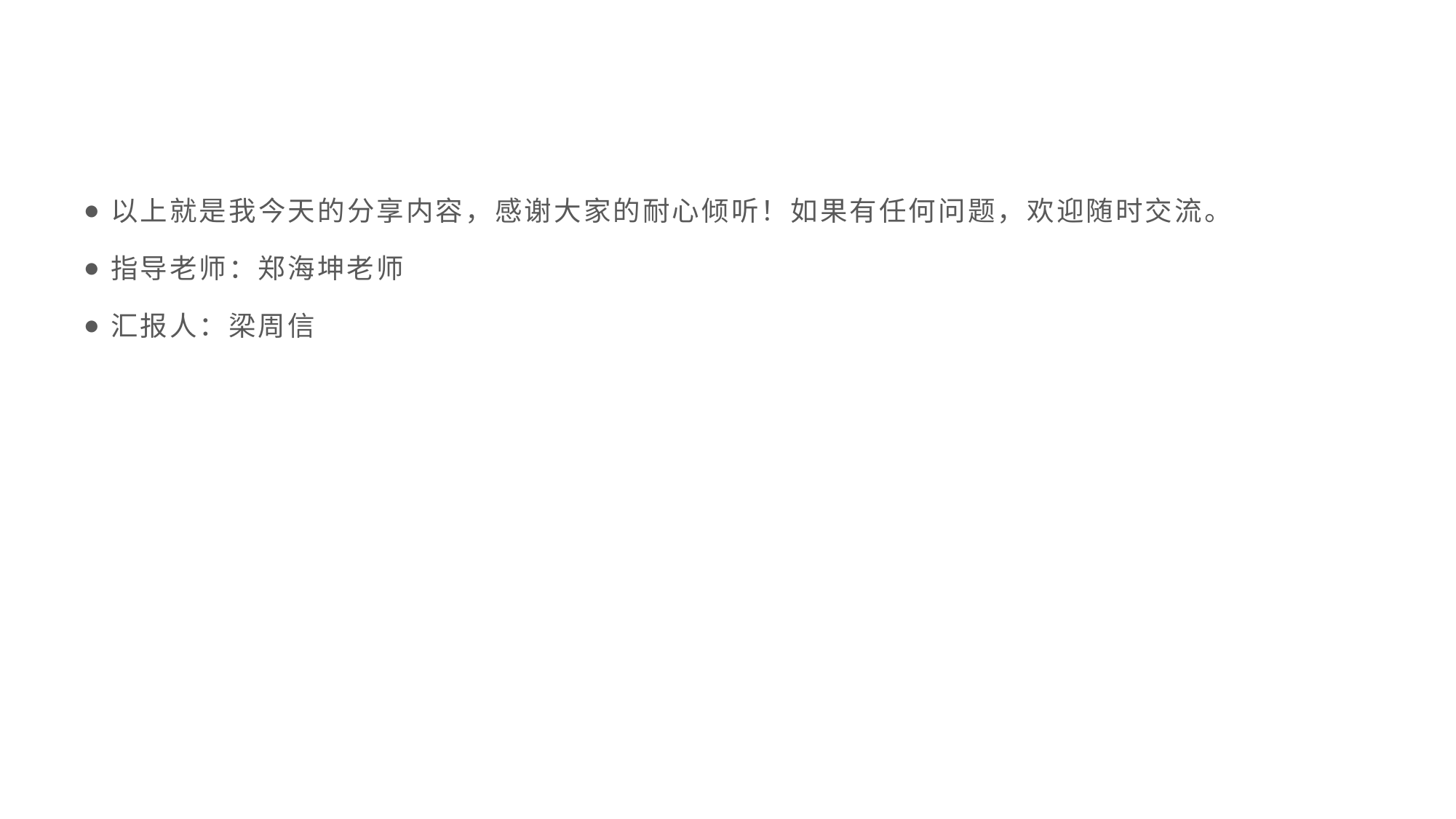

#
以上就是我今天的分享内容，感谢大家的耐心倾听！如果有任何问题，欢迎随时交流。
指导老师：郑海坤老师
汇报人：梁周信